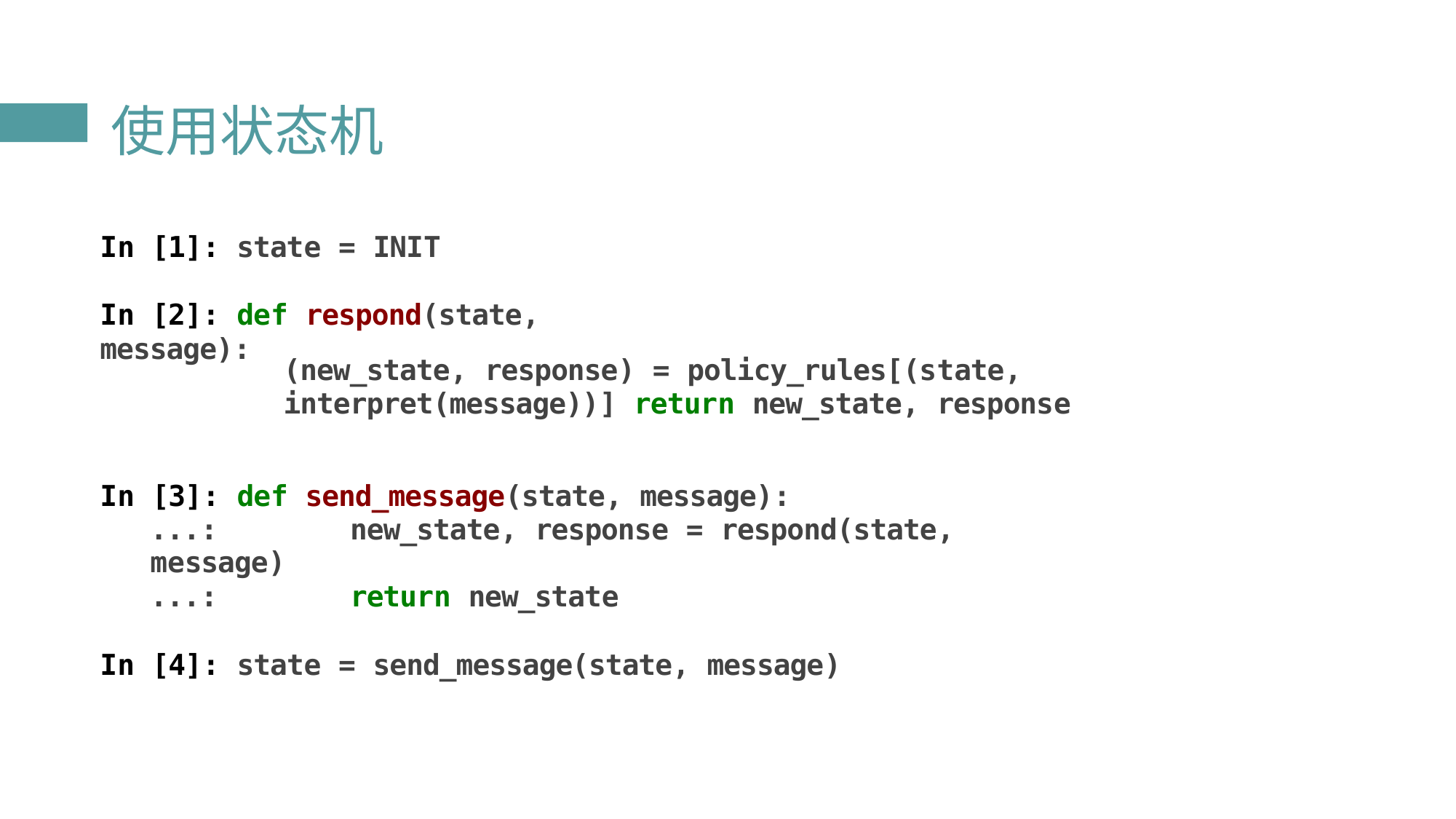

# 使用状态机
In [1]: state = INIT

In [2]: def respond(state, message):
(new_state, response) = policy_rules[(state, interpret(message))] return new_state, response
In [3]: def send_message(state, message):
...:	new_state, response = respond(state, message)
...:	return new_state

In [4]: state = send_message(state, message)